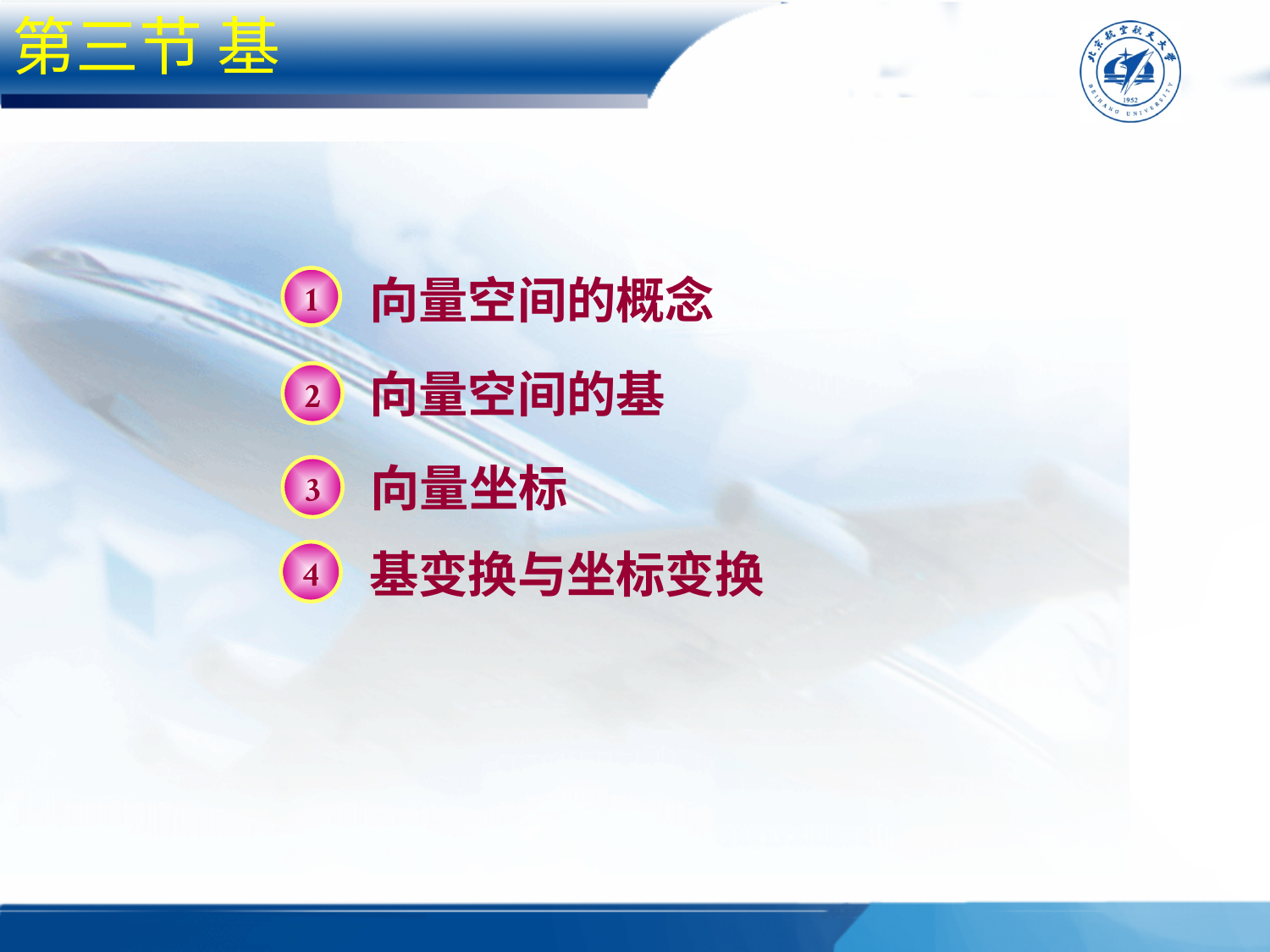

第三节 基
向量空间的概念
1
向量空间的基
2
向量坐标
3
基变换与坐标变换
4